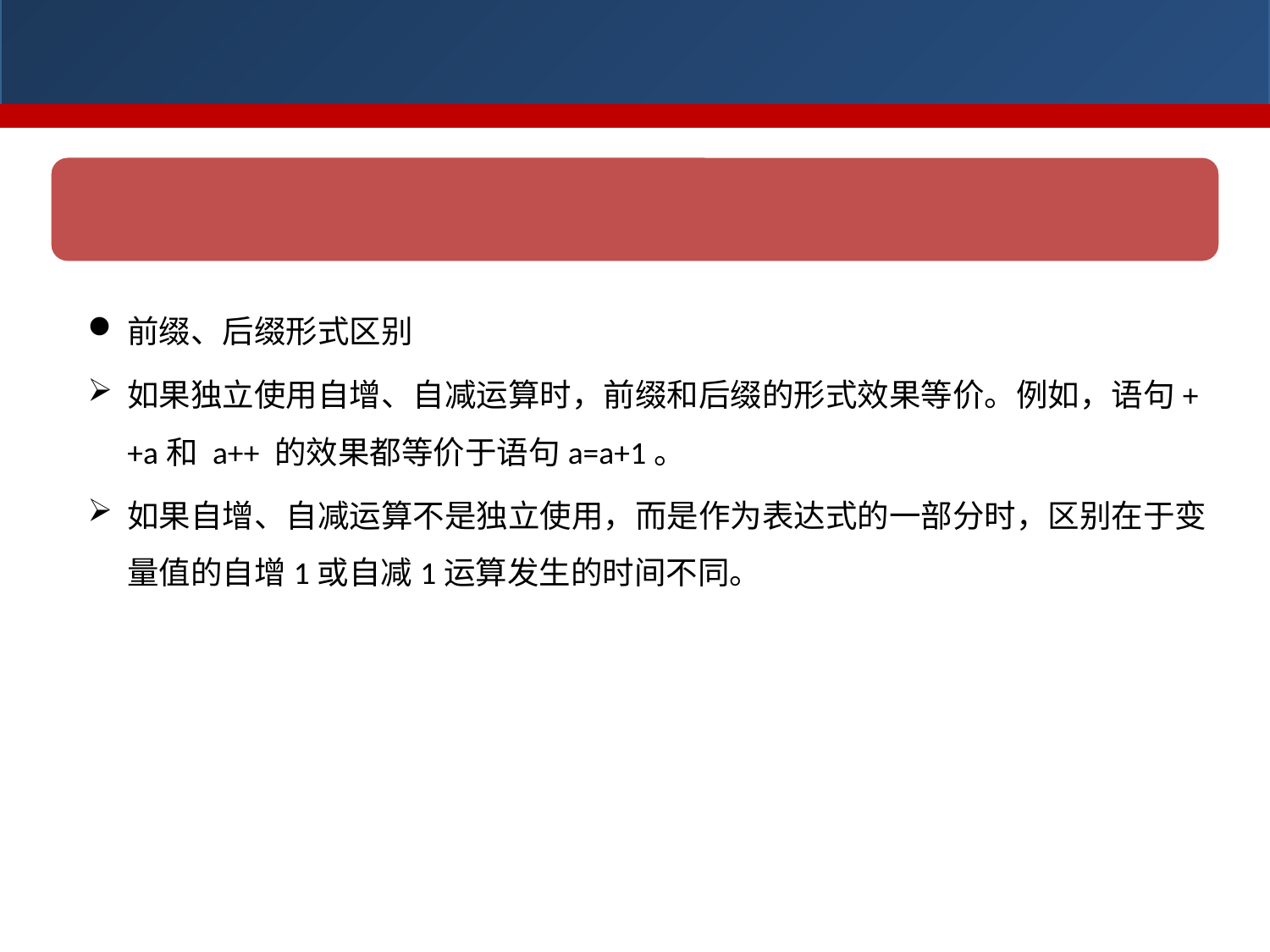

前缀、后缀形式区别
如果独立使用自增、自减运算时，前缀和后缀的形式效果等价。例如，语句++a和 a++ 的效果都等价于语句a=a+1。
如果自增、自减运算不是独立使用，而是作为表达式的一部分时，区别在于变量值的自增1或自减1运算发生的时间不同。